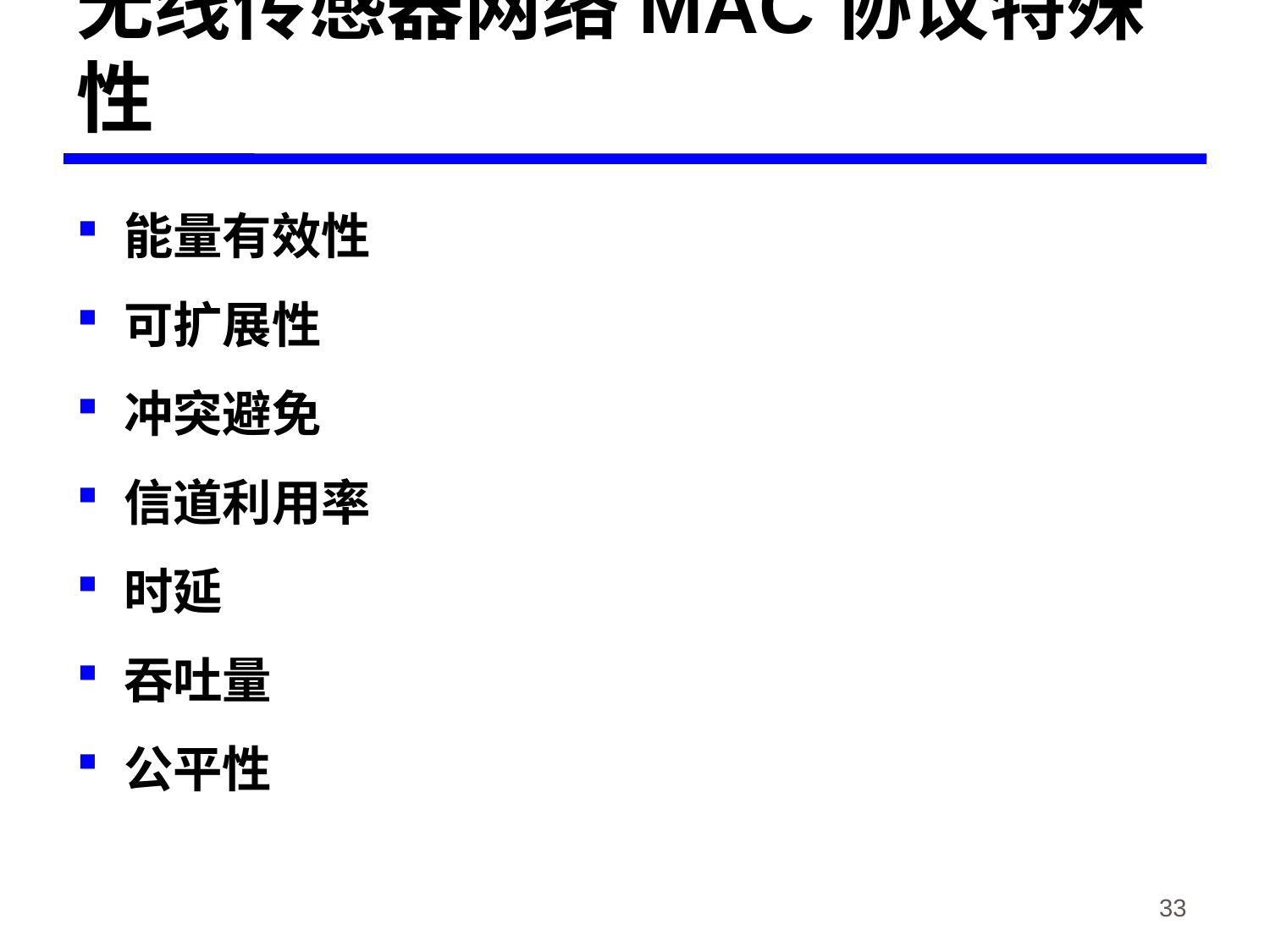

# 无线传感器网络MAC协议特殊性
能量有效性
可扩展性
冲突避免
信道利用率
时延
吞吐量
公平性
《物联网概论》-韩毅刚
33